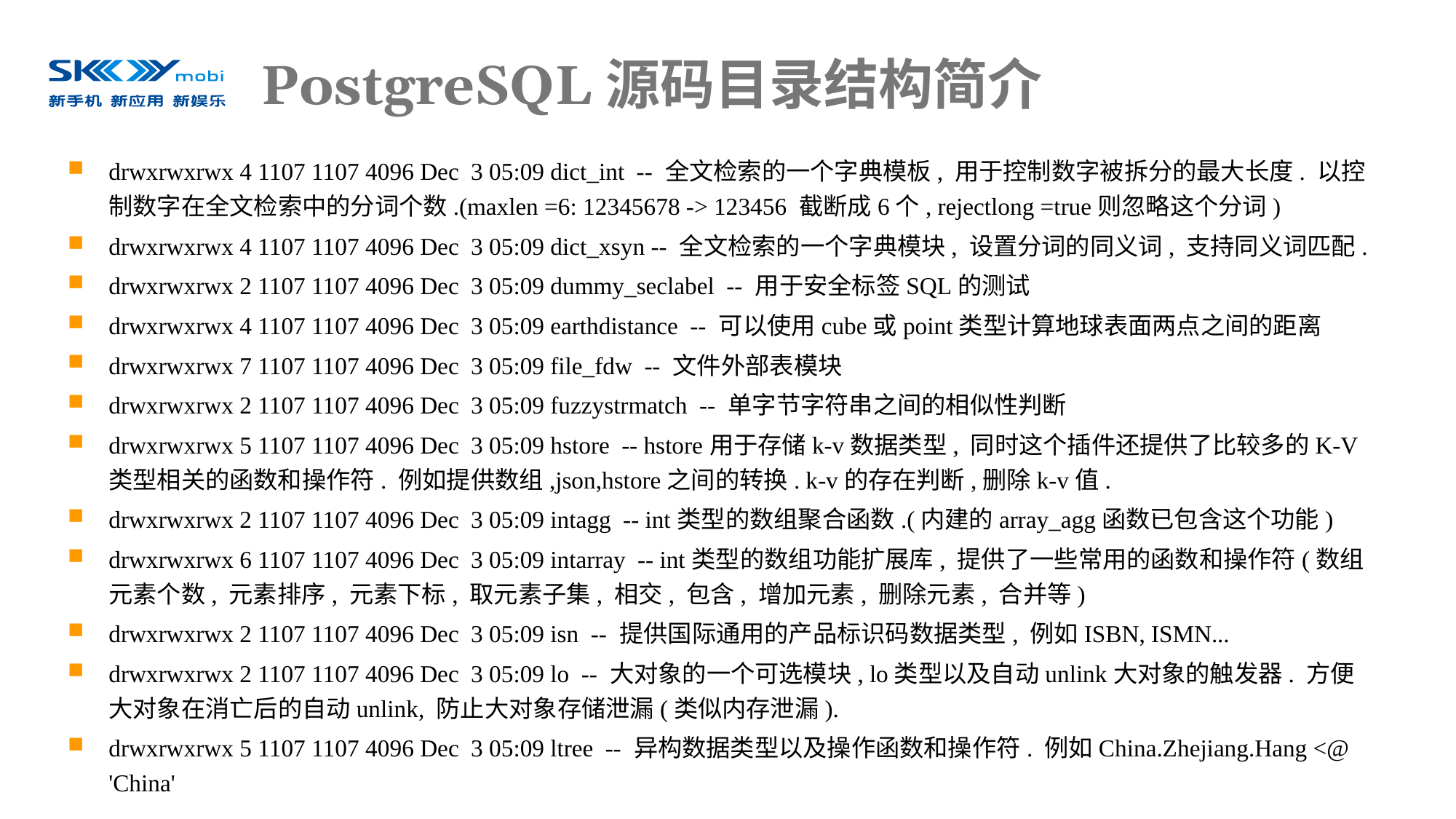

# PostgreSQL源码目录结构简介
drwxrwxrwx 4 1107 1107 4096 Dec  3 05:09 dict_int  -- 全文检索的一个字典模板, 用于控制数字被拆分的最大长度. 以控制数字在全文检索中的分词个数.(maxlen =6: 12345678 -> 123456 截断成6个, rejectlong =true则忽略这个分词)
drwxrwxrwx 4 1107 1107 4096 Dec  3 05:09 dict_xsyn -- 全文检索的一个字典模块, 设置分词的同义词, 支持同义词匹配.
drwxrwxrwx 2 1107 1107 4096 Dec  3 05:09 dummy_seclabel  -- 用于安全标签SQL的测试
drwxrwxrwx 4 1107 1107 4096 Dec  3 05:09 earthdistance  -- 可以使用cube或point类型计算地球表面两点之间的距离
drwxrwxrwx 7 1107 1107 4096 Dec  3 05:09 file_fdw  -- 文件外部表模块
drwxrwxrwx 2 1107 1107 4096 Dec  3 05:09 fuzzystrmatch  -- 单字节字符串之间的相似性判断
drwxrwxrwx 5 1107 1107 4096 Dec  3 05:09 hstore  -- hstore用于存储k-v数据类型, 同时这个插件还提供了比较多的K-V类型相关的函数和操作符. 例如提供数组,json,hstore之间的转换. k-v的存在判断,删除k-v值.
drwxrwxrwx 2 1107 1107 4096 Dec  3 05:09 intagg  -- int类型的数组聚合函数.(内建的array_agg函数已包含这个功能)
drwxrwxrwx 6 1107 1107 4096 Dec  3 05:09 intarray  -- int类型的数组功能扩展库, 提供了一些常用的函数和操作符(数组元素个数, 元素排序, 元素下标, 取元素子集, 相交, 包含, 增加元素, 删除元素, 合并等)
drwxrwxrwx 2 1107 1107 4096 Dec  3 05:09 isn  -- 提供国际通用的产品标识码数据类型, 例如ISBN, ISMN...
drwxrwxrwx 2 1107 1107 4096 Dec  3 05:09 lo  -- 大对象的一个可选模块, lo类型以及自动unlink大对象的触发器. 方便大对象在消亡后的自动unlink, 防止大对象存储泄漏(类似内存泄漏).
drwxrwxrwx 5 1107 1107 4096 Dec  3 05:09 ltree  -- 异构数据类型以及操作函数和操作符. 例如China.Zhejiang.Hang <@ 'China'